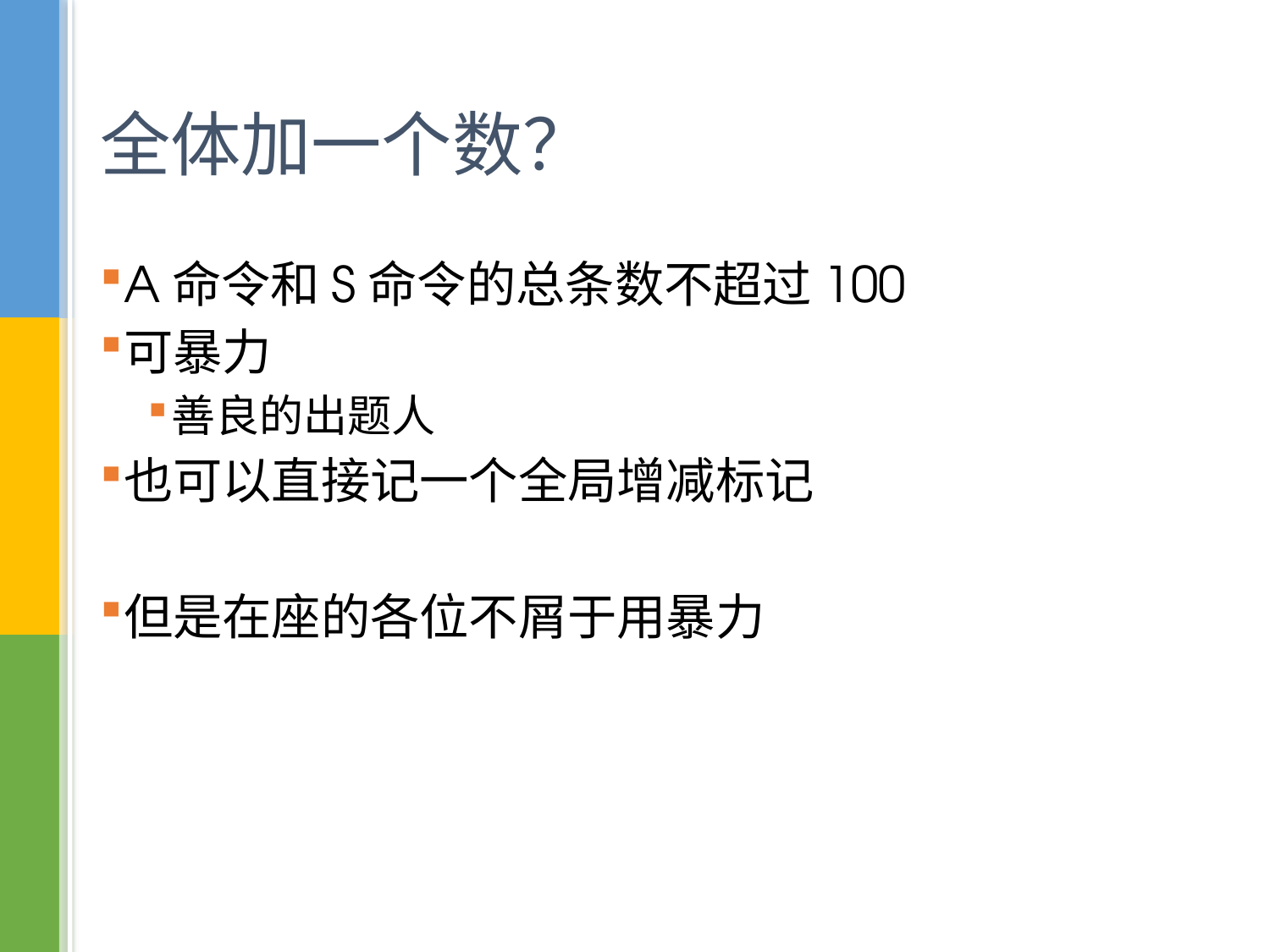

# 全体加一个数？
A命令和S命令的总条数不超过100
可暴力
善良的出题人
也可以直接记一个全局增减标记

但是在座的各位不屑于用暴力